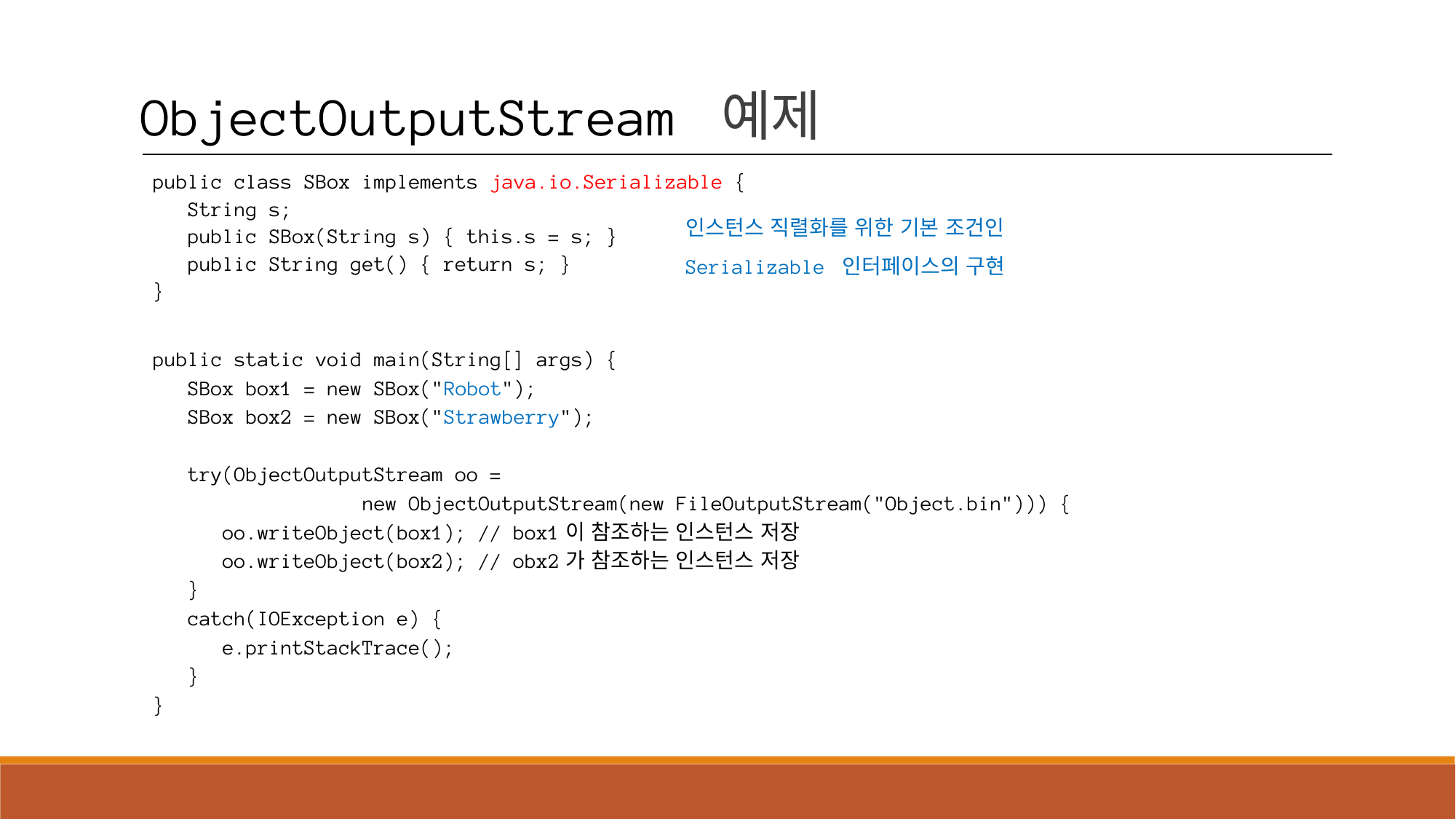

ObjectOutputStream 예제
public class SBox implements java.io.Serializable {
   String s;
   public SBox(String s) { this.s = s; }
   public String get() { return s; }
}
인스턴스 직렬화를 위한 기본 조건인
Serializable 인터페이스의 구현
public static void main(String[] args) {
   SBox box1 = new SBox("Robot");
   SBox box2 = new SBox("Strawberry");

   try(ObjectOutputStream oo =
                  new ObjectOutputStream(new FileOutputStream("Object.bin"))) {
      oo.writeObject(box1); // box1이 참조하는 인스턴스 저장
      oo.writeObject(box2); // obx2가 참조하는 인스턴스 저장
   }
   catch(IOException e) {
      e.printStackTrace();
   }
}